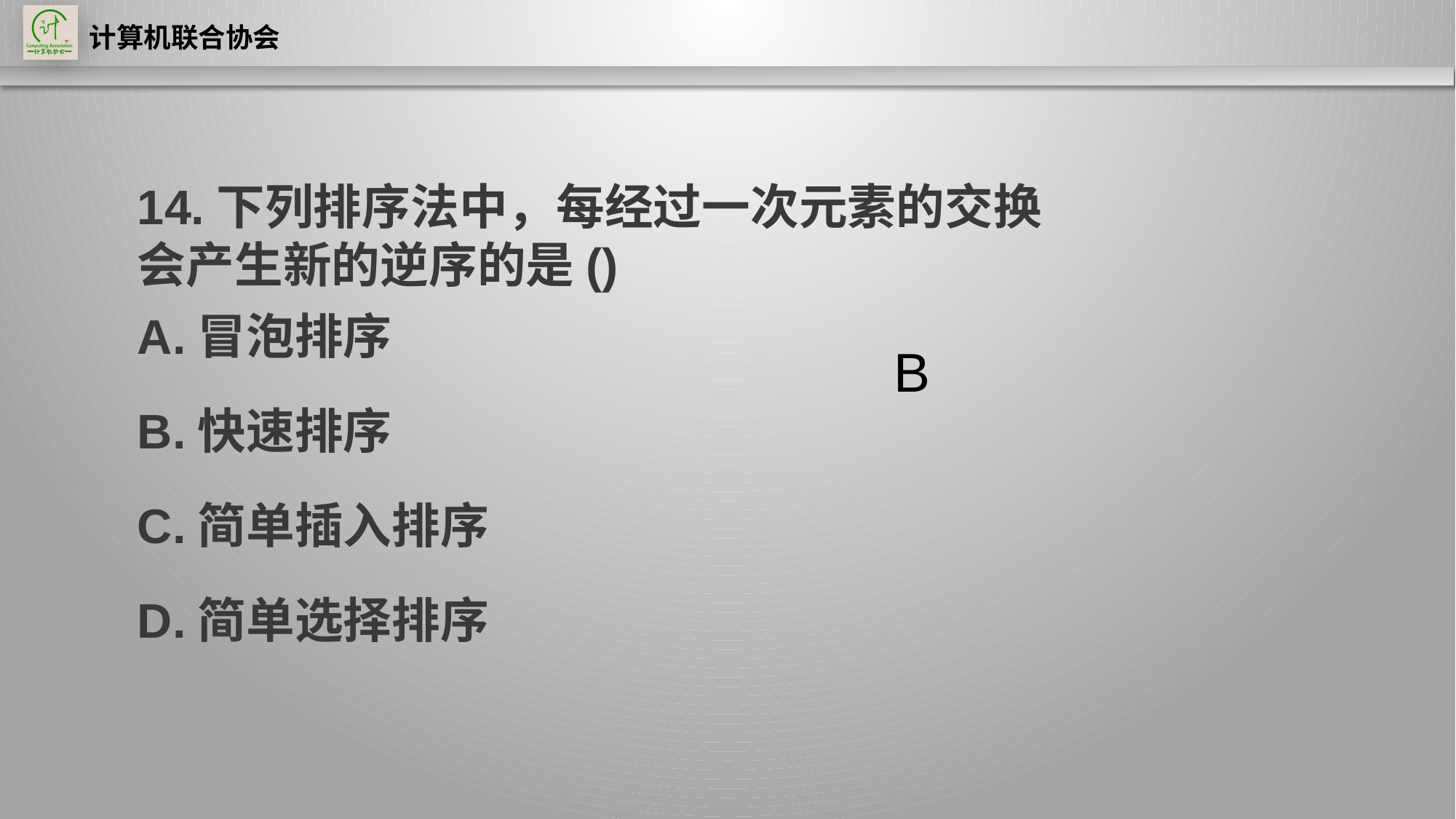

14.下列排序法中，每经过一次元素的交换会产生新的逆序的是()
A.冒泡排序
B.快速排序
C.简单插入排序
D.简单选择排序
B